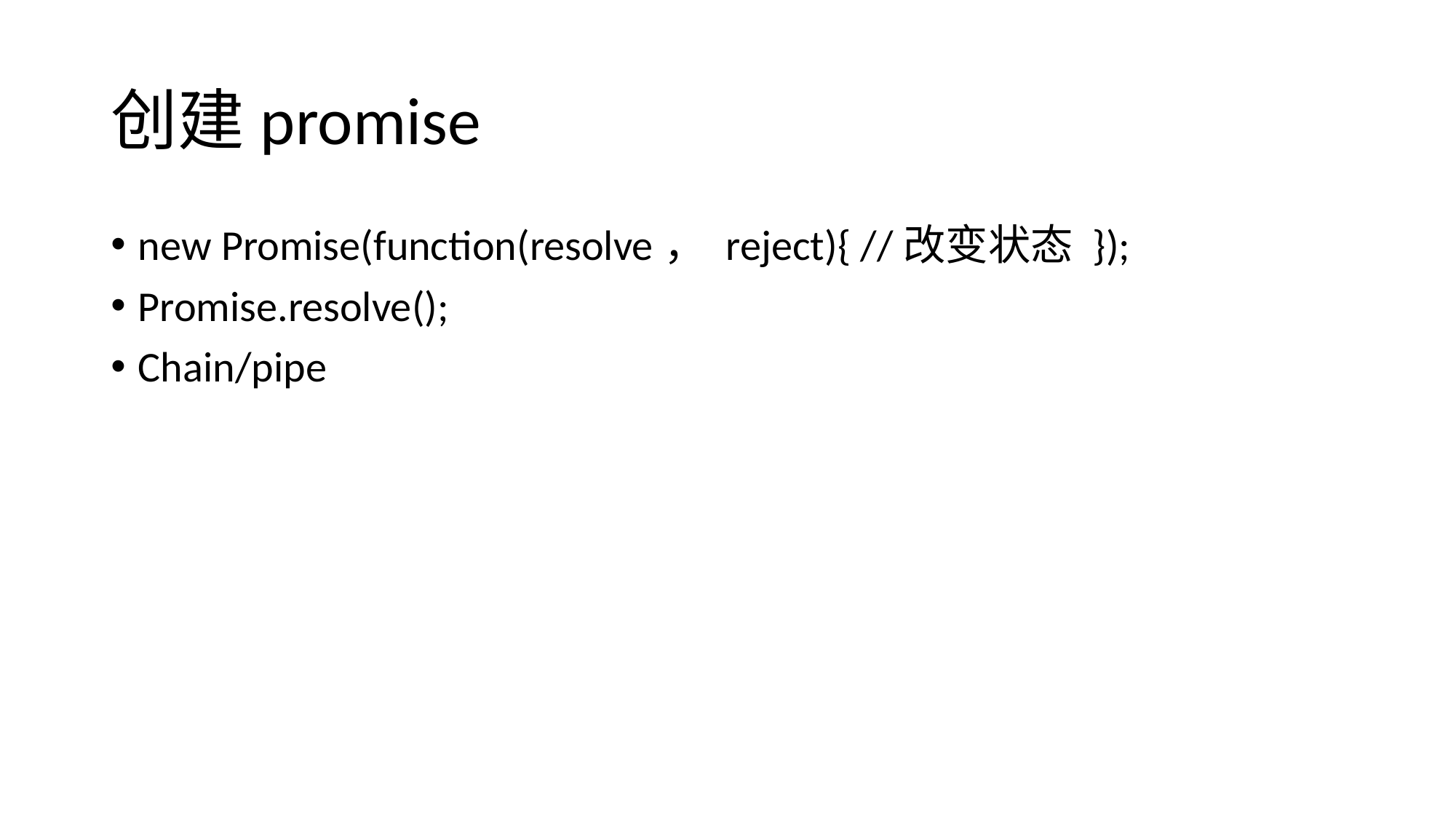

# 创建promise
new Promise(function(resolve， reject){ //改变状态 });
Promise.resolve();
Chain/pipe